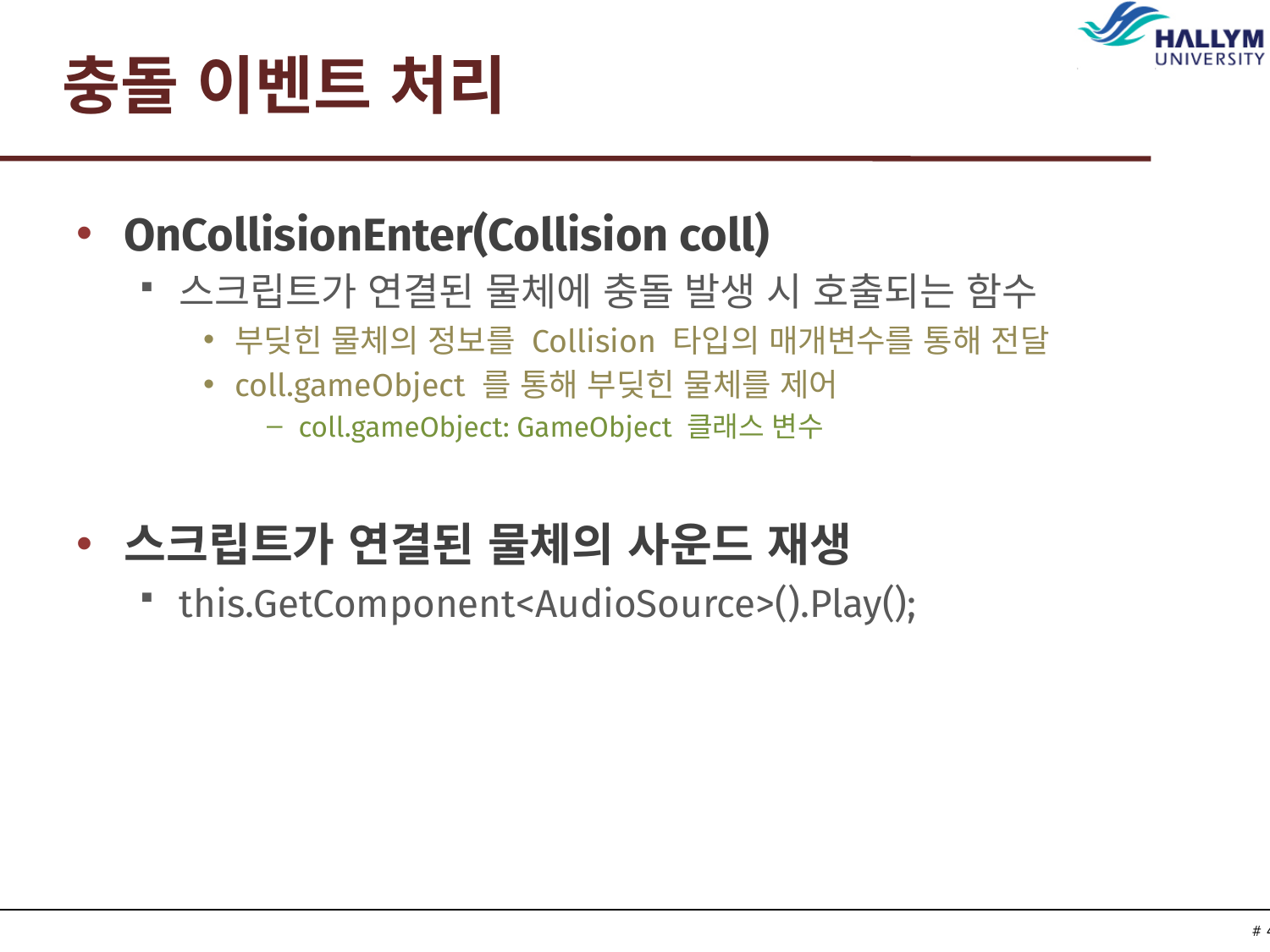

# 충돌 이벤트 처리
OnCollisionEnter(Collision coll)
스크립트가 연결된 물체에 충돌 발생 시 호출되는 함수
부딪힌 물체의 정보를 Collision 타입의 매개변수를 통해 전달
coll.gameObject 를 통해 부딪힌 물체를 제어
coll.gameObject: GameObject 클래스 변수

스크립트가 연결된 물체의 사운드 재생
this.GetComponent<AudioSource>().Play();